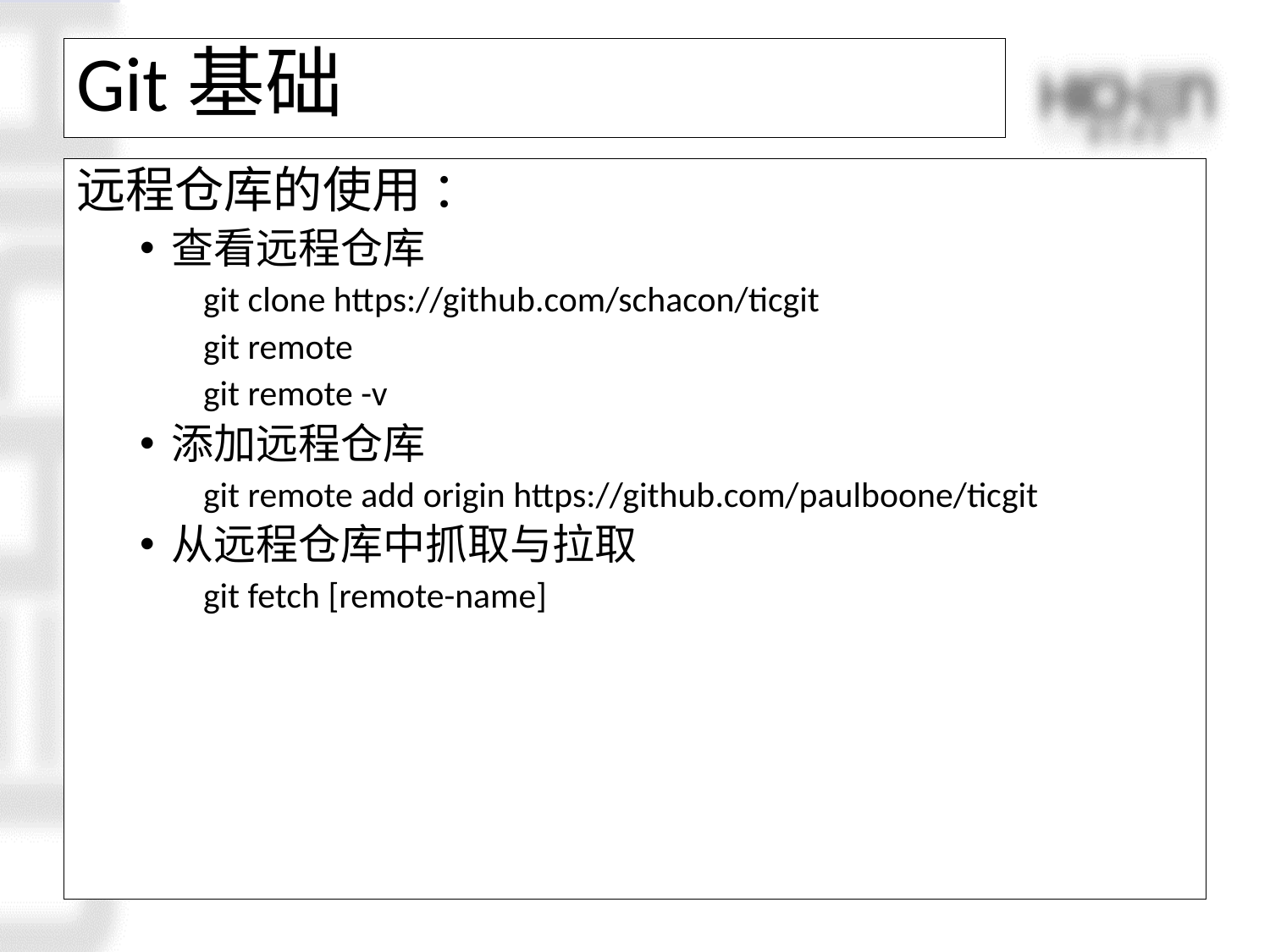

# Git基础
远程仓库的使用 ：
查看远程仓库
git clone https://github.com/schacon/ticgit
git remote
git remote -v
添加远程仓库
git remote add origin https://github.com/paulboone/ticgit
从远程仓库中抓取与拉取
git fetch [remote-name]